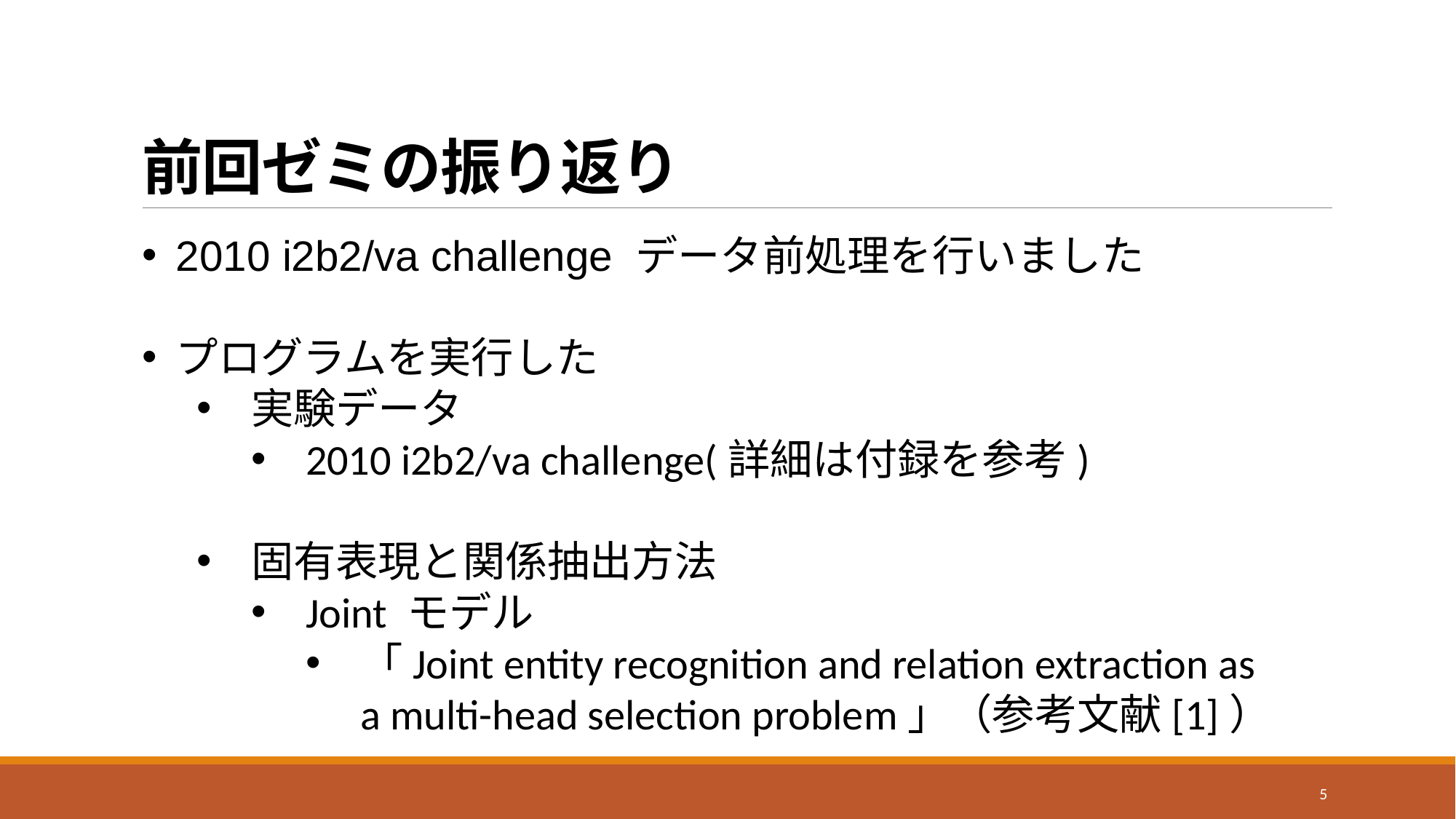

# 前回ゼミの振り返り
2010 i2b2/va challenge データ前処理を行いました

プログラムを実行した
実験データ
2010 i2b2/va challenge(詳細は付録を参考)

固有表現と関係抽出方法
Joint モデル
「Joint entity recognition and relation extraction as a multi-head selection problem」（参考文献[1]）

5